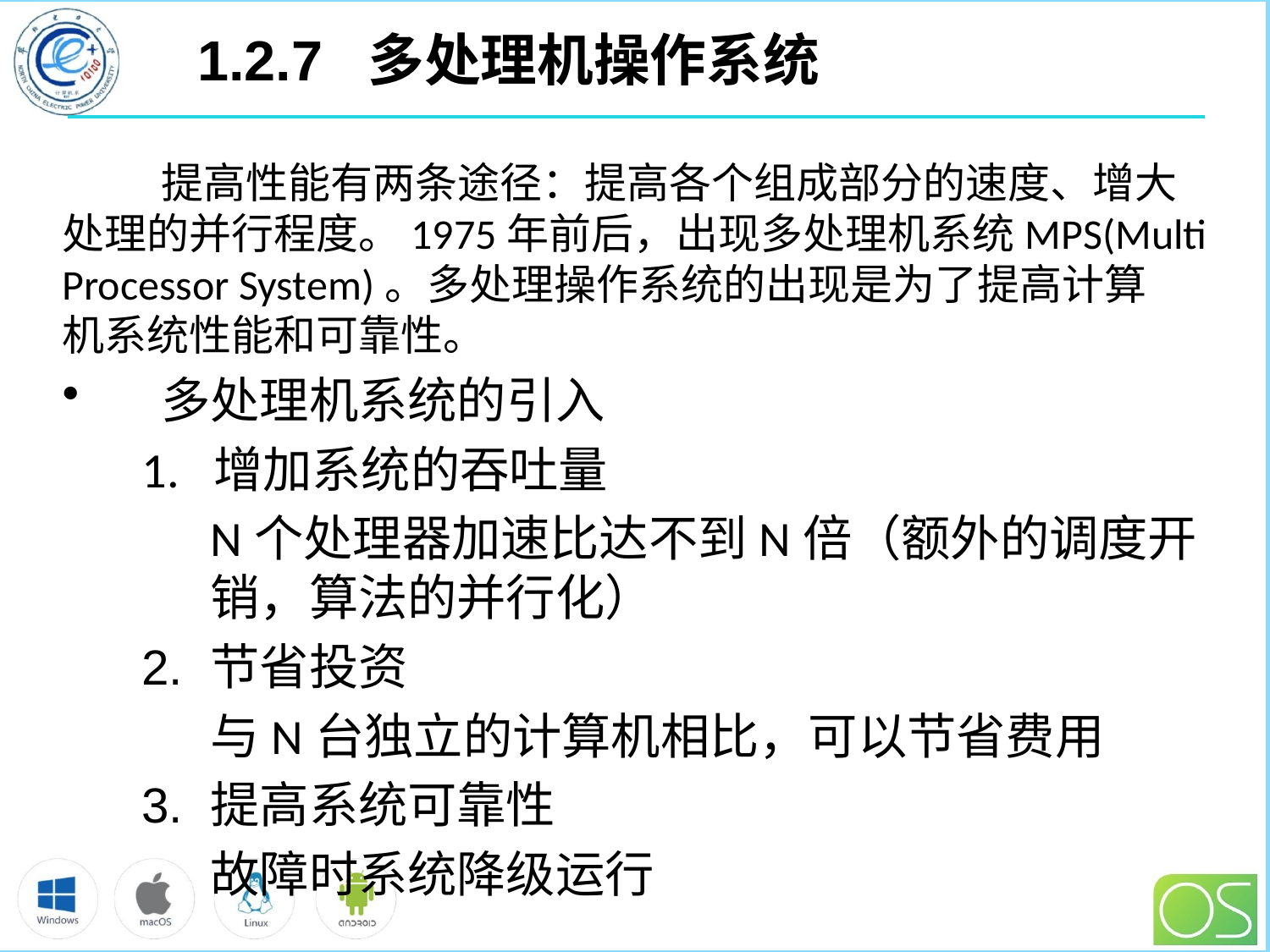

# 1.2.7  多处理机操作系统
	提高性能有两条途径：提高各个组成部分的速度、增大
处理的并行程度。1975年前后，出现多处理机系统MPS(Multi
Processor System)。多处理操作系统的出现是为了提高计算
机系统性能和可靠性。
多处理机系统的引入
1.  增加系统的吞吐量
	N个处理器加速比达不到N倍（额外的调度开销，算法的并行化）
节省投资
	与N台独立的计算机相比，可以节省费用
提高系统可靠性
	故障时系统降级运行